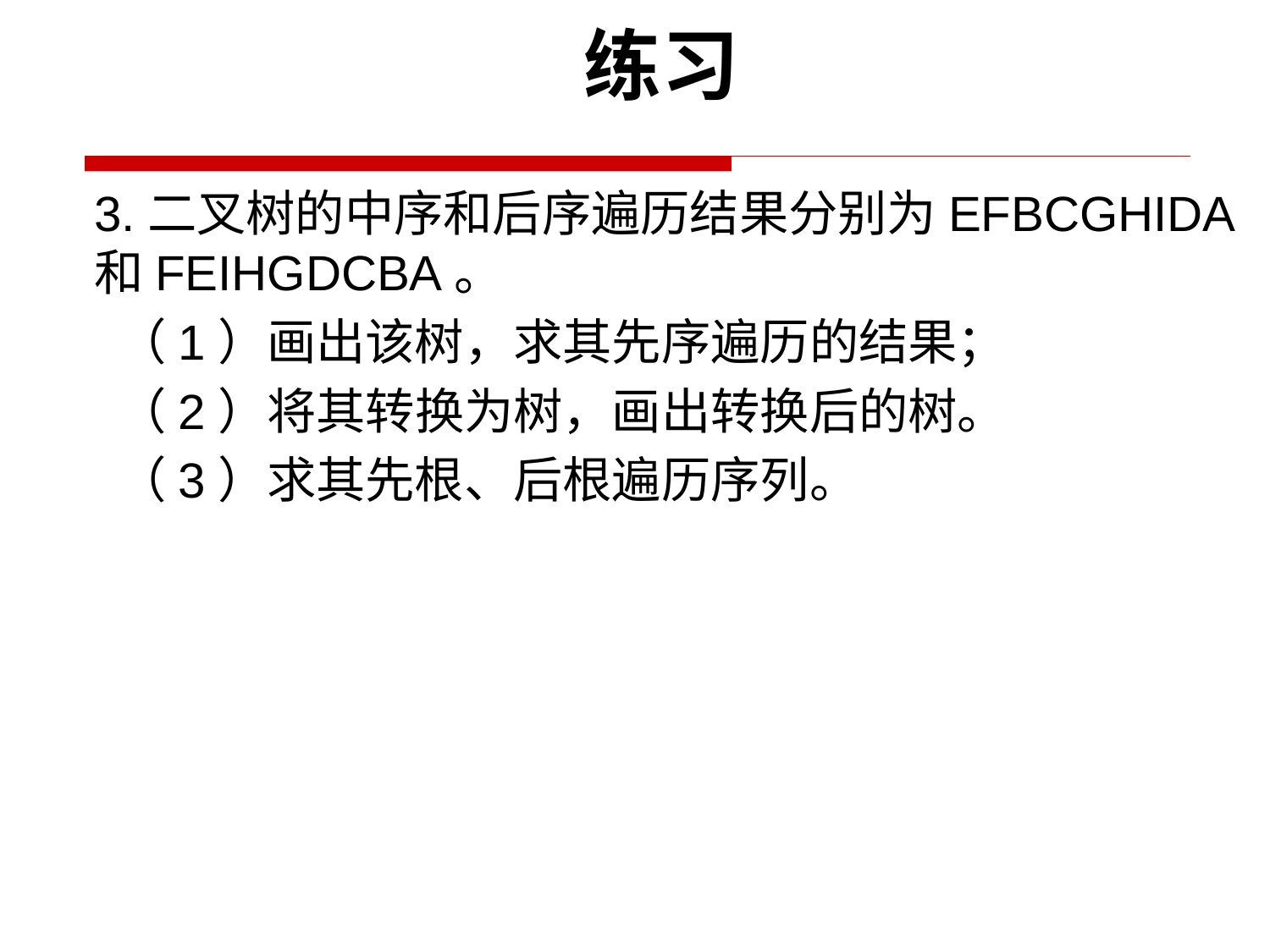

练习
3.二叉树的中序和后序遍历结果分别为EFBCGHIDA和FEIHGDCBA。
 （1）画出该树，求其先序遍历的结果；
 （2）将其转换为树，画出转换后的树。
 （3）求其先根、后根遍历序列。